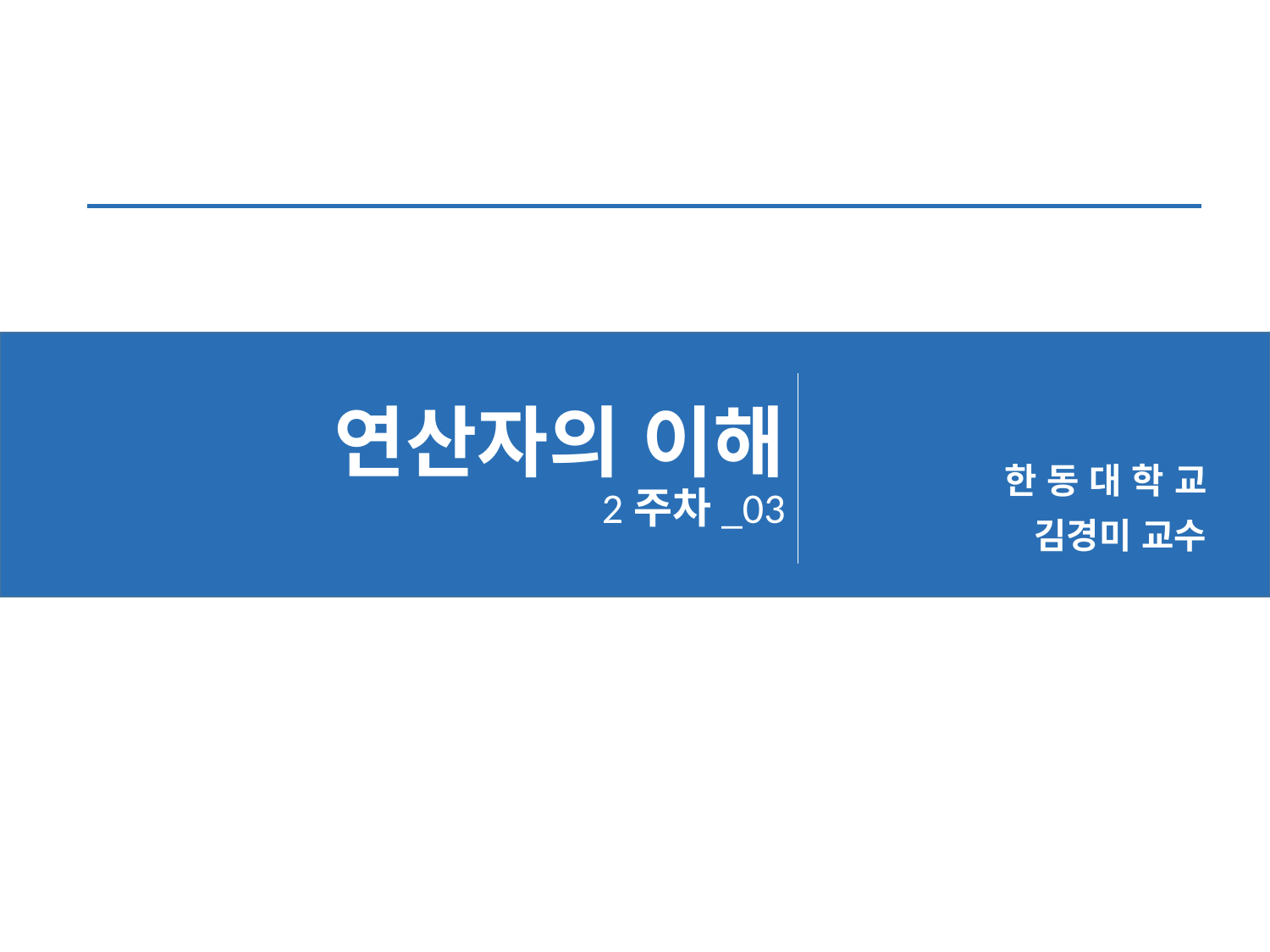

# 연산자의 이해 2주차_03
한 동 대 학 교
 김경미 교수